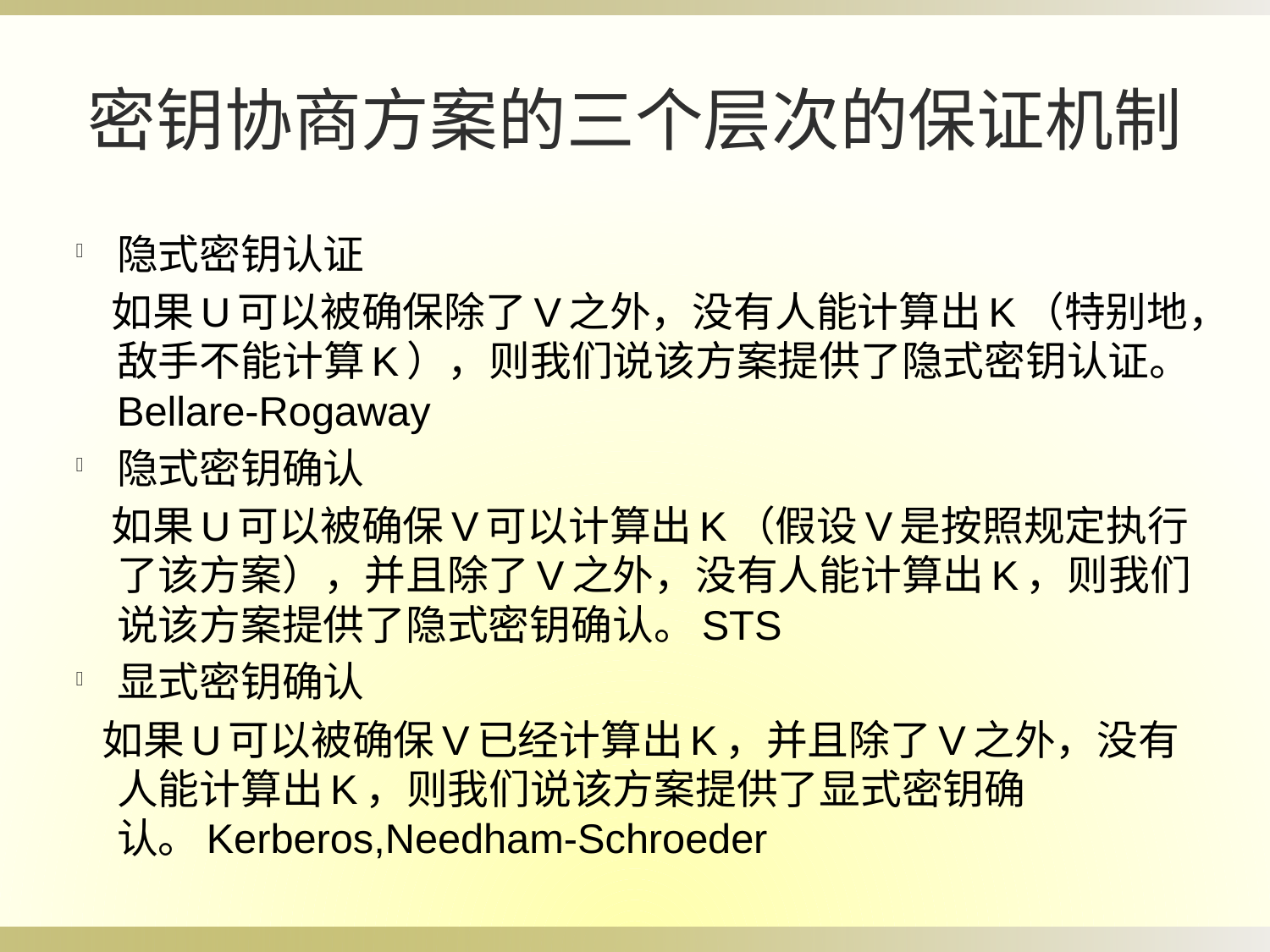

密钥协商方案的三个层次的保证机制
隐式密钥认证
   如果U可以被确保除了V之外，没有人能计算出K（特别地，敌手不能计算K），则我们说该方案提供了隐式密钥认证。Bellare-Rogaway
隐式密钥确认
   如果U可以被确保V可以计算出K（假设V是按照规定执行了该方案），并且除了V之外，没有人能计算出K，则我们说该方案提供了隐式密钥确认。STS
显式密钥确认
  如果U可以被确保V已经计算出K，并且除了V之外，没有人能计算出K，则我们说该方案提供了显式密钥确认。Kerberos,Needham-Schroeder